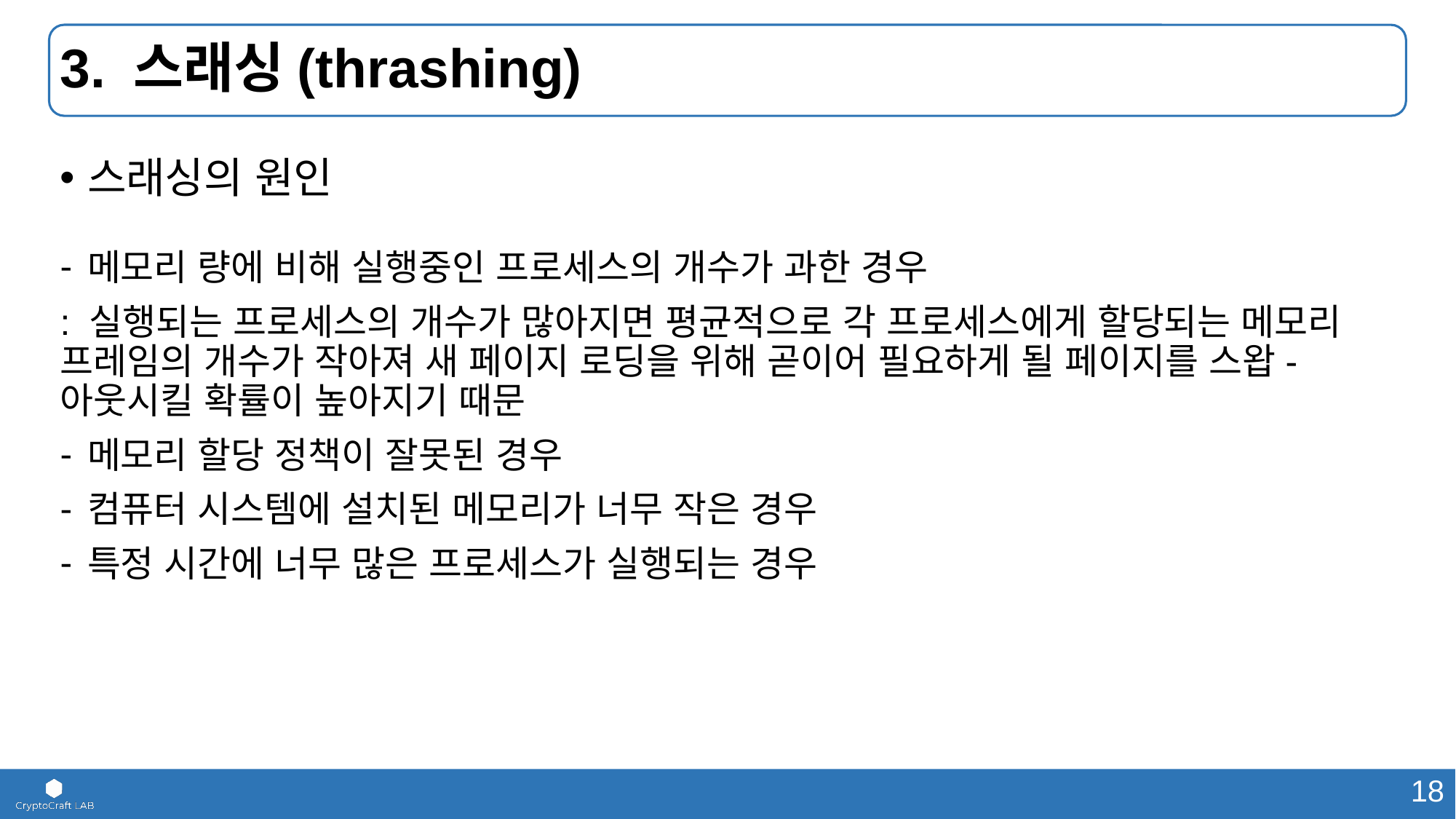

# 3. 스래싱(thrashing)
스래싱의 원인

메모리 량에 비해 실행중인 프로세스의 개수가 과한 경우
: 실행되는 프로세스의 개수가 많아지면 평균적으로 각 프로세스에게 할당되는 메모리 프레임의 개수가 작아져 새 페이지 로딩을 위해 곧이어 필요하게 될 페이지를 스왑-아웃시킬 확률이 높아지기 때문
메모리 할당 정책이 잘못된 경우
컴퓨터 시스템에 설치된 메모리가 너무 작은 경우
특정 시간에 너무 많은 프로세스가 실행되는 경우